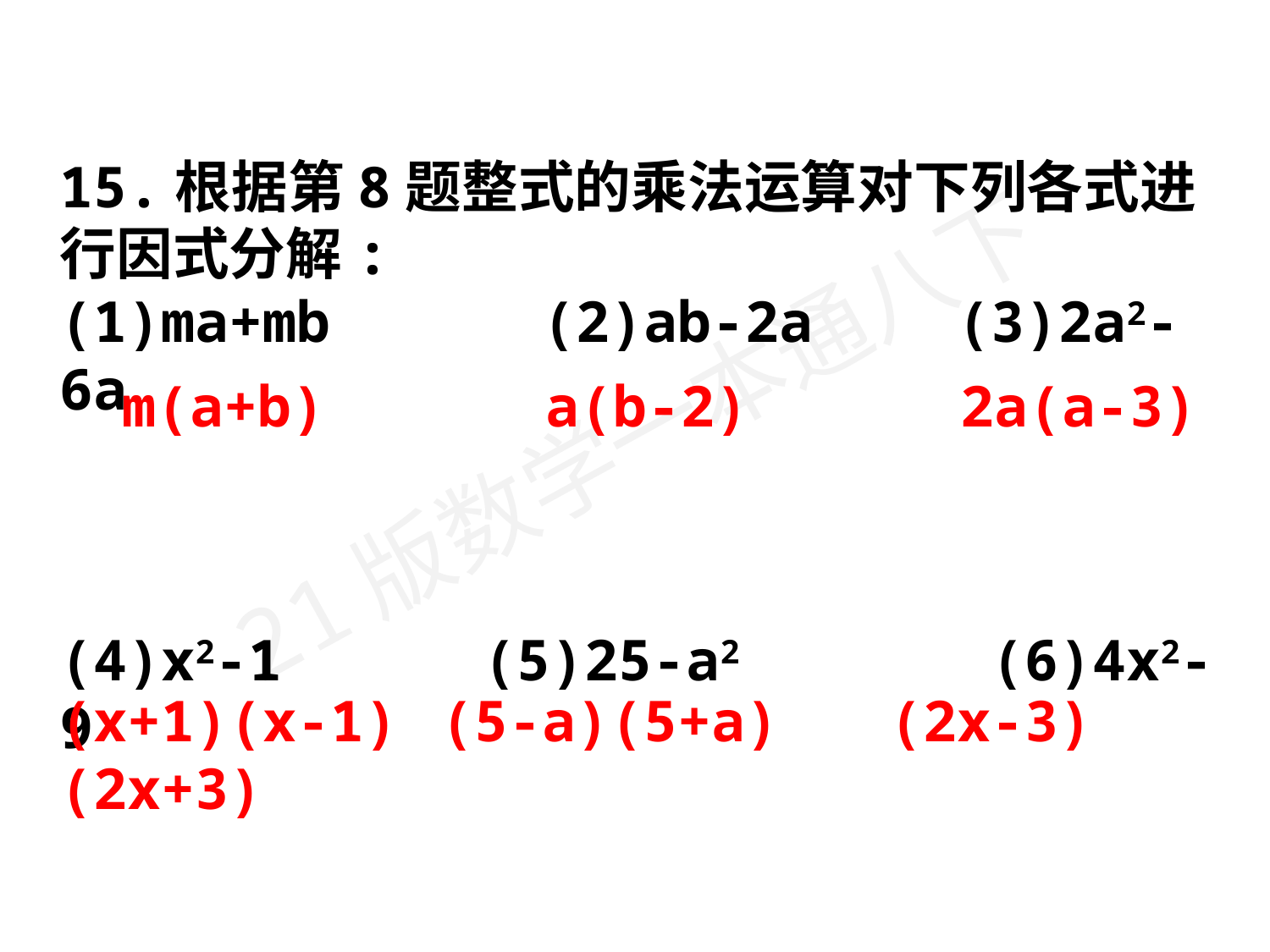

15.根据第8题整式的乘法运算对下列各式进行因式分解:
(1)ma+mb	   (2)ab-2a	    (3)2a2-6a

(4)x2-1	     (5)25-a2	     (6)4x2-9
m(a+b)	     a(b-2)	      2a(a-3)
(x+1)(x-1)	(5-a)(5+a)	  (2x-3)(2x+3)